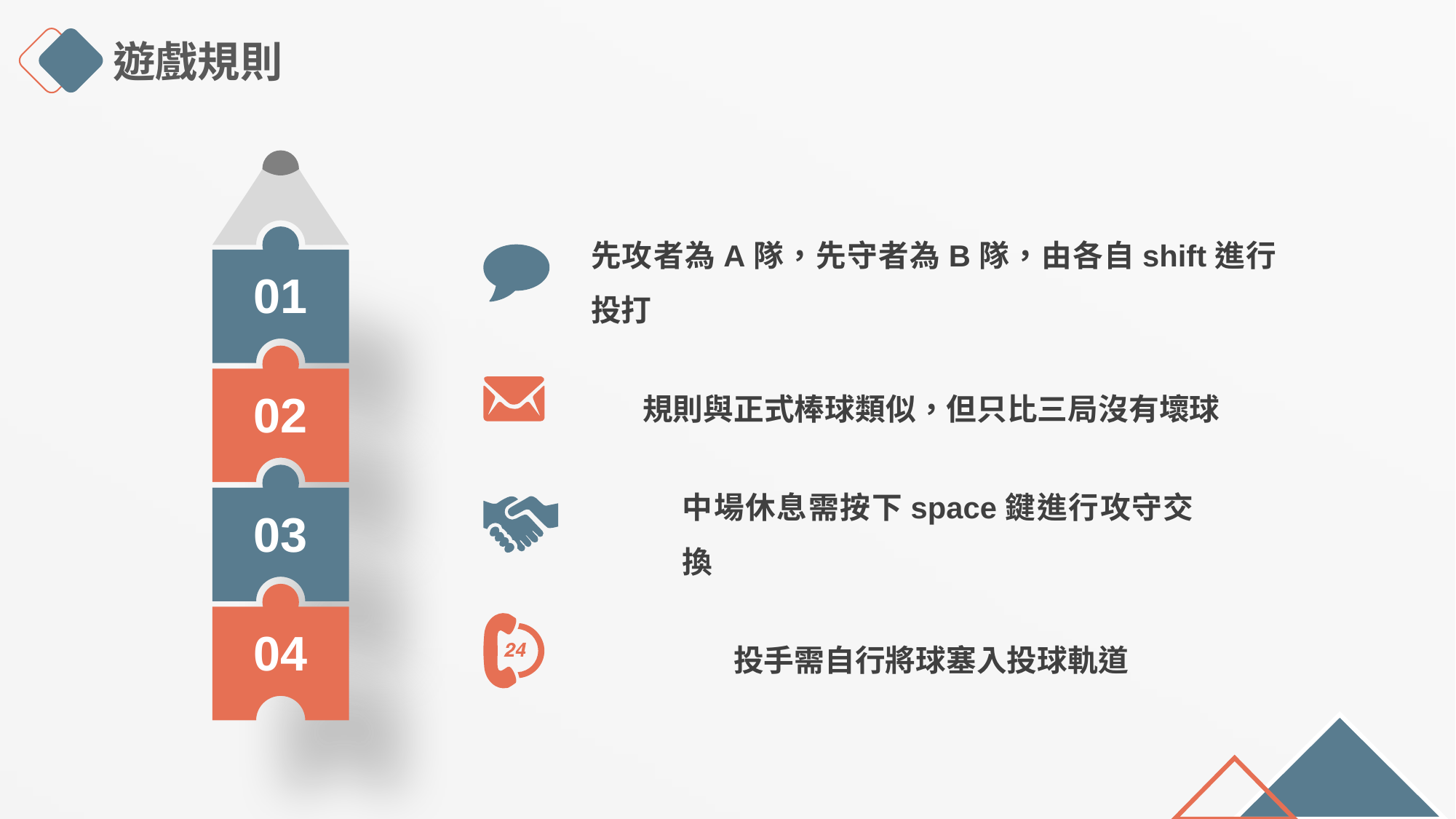

遊戲規則

01

02

03

04

先攻者為A隊，先守者為B隊，由各自shift進行投打
規則與正式棒球類似，但只比三局沒有壞球

中場休息需按下space鍵進行攻守交換

投手需自行將球塞入投球軌道